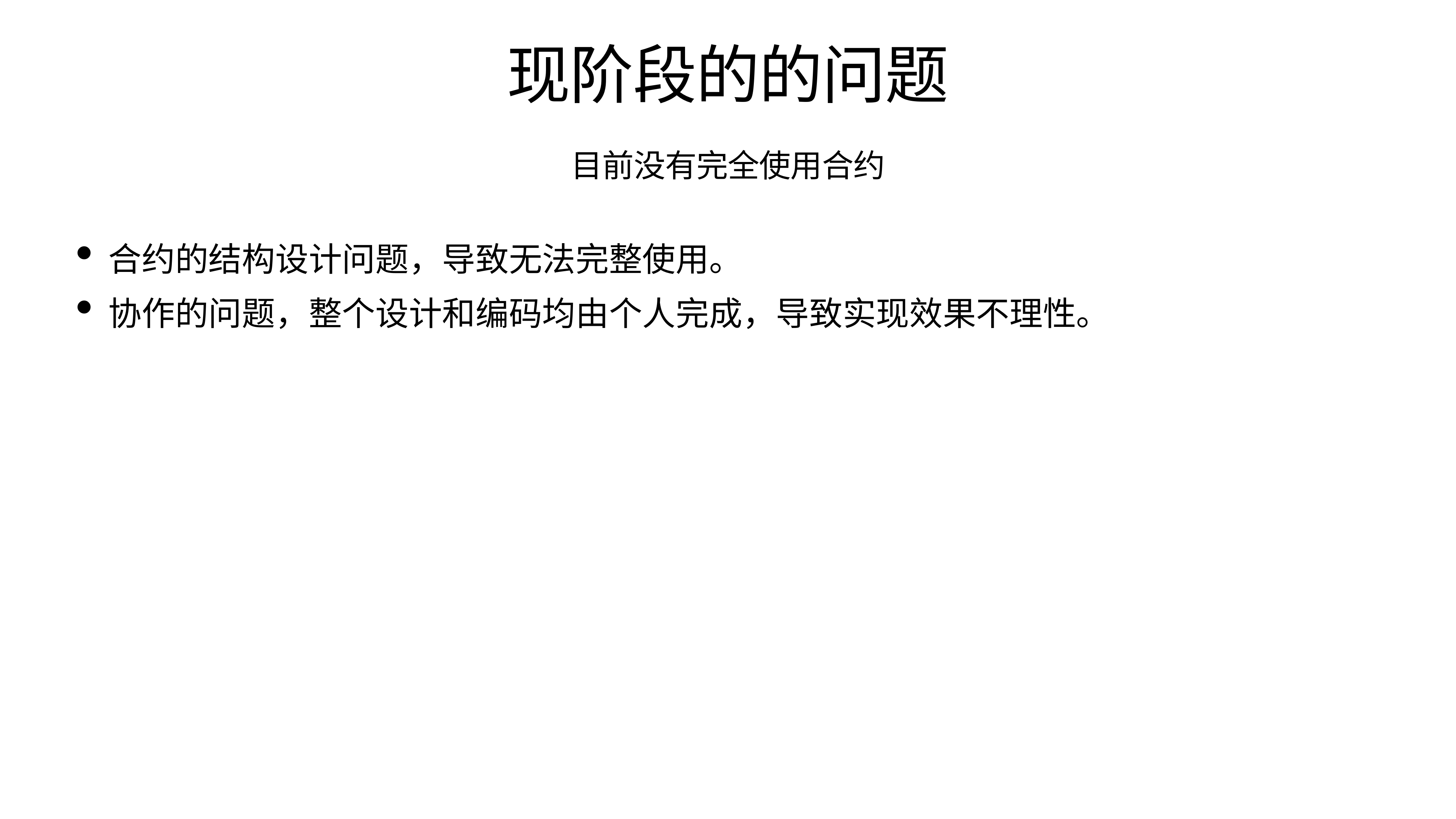

# 现阶段的的问题
目前没有完全使用合约
合约的结构设计问题，导致无法完整使用。
协作的问题，整个设计和编码均由个人完成，导致实现效果不理性。